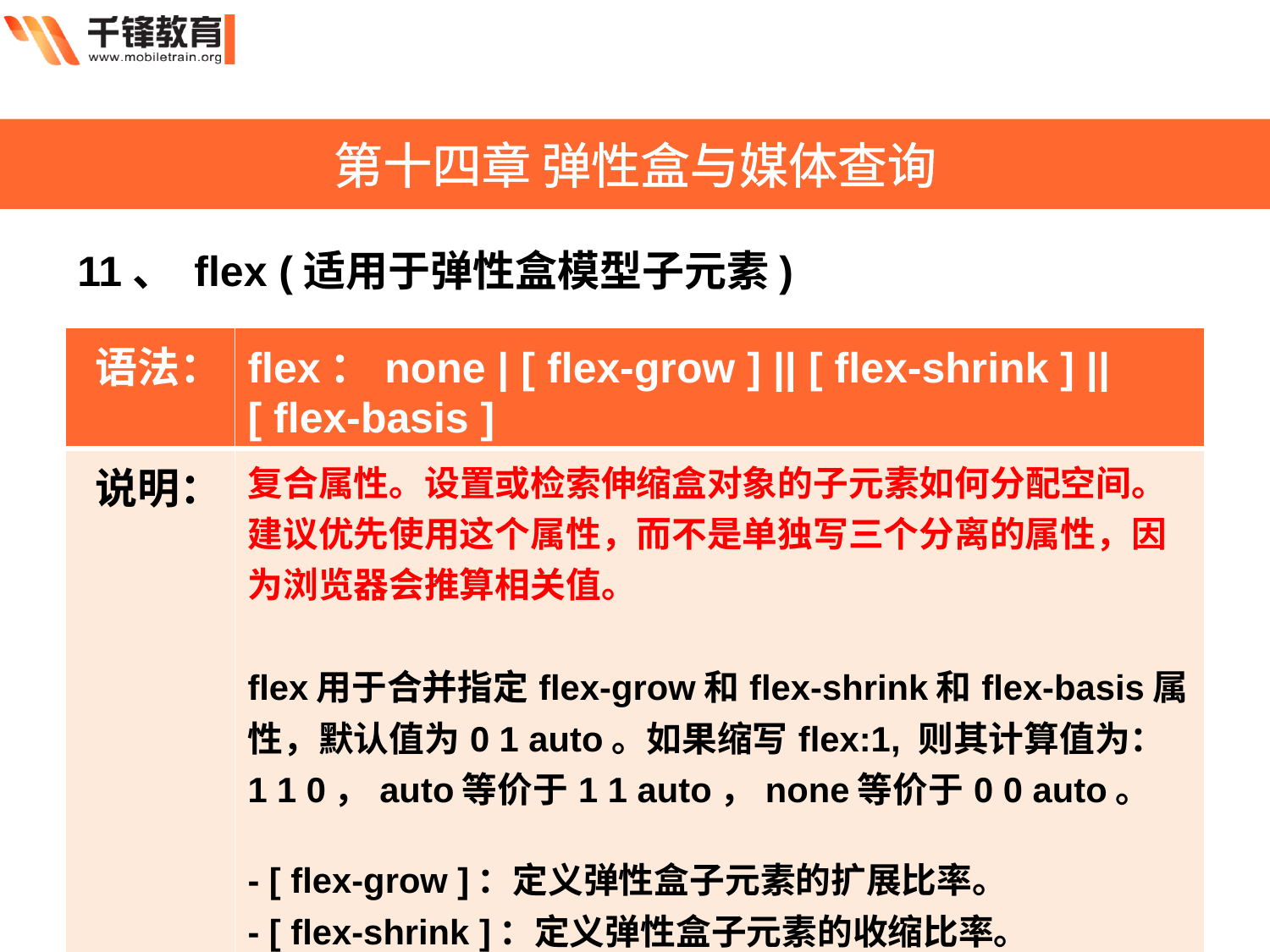

第十四章 弹性盒与媒体查询
11、 flex (适用于弹性盒模型子元素)

| 语法： | flex：none | [ flex-grow ] || [ flex-shrink ] || [ flex-basis ] |
| --- | --- |
| 说明： | 复合属性。设置或检索伸缩盒对象的子元素如何分配空间。建议优先使用这个属性，而不是单独写三个分离的属性，因为浏览器会推算相关值。 flex用于合并指定flex-grow和flex-shrink和flex-basis属性，默认值为0 1 auto。如果缩写flex:1, 则其计算值为：1 1 0，auto等价于1 1 auto，none等价于0 0 auto。 - [ flex-grow ]：定义弹性盒子元素的扩展比率。 - [ flex-shrink ]：定义弹性盒子元素的收缩比率。 - [ flex-basis ]：定义弹性盒子元素的默认基准值。 |